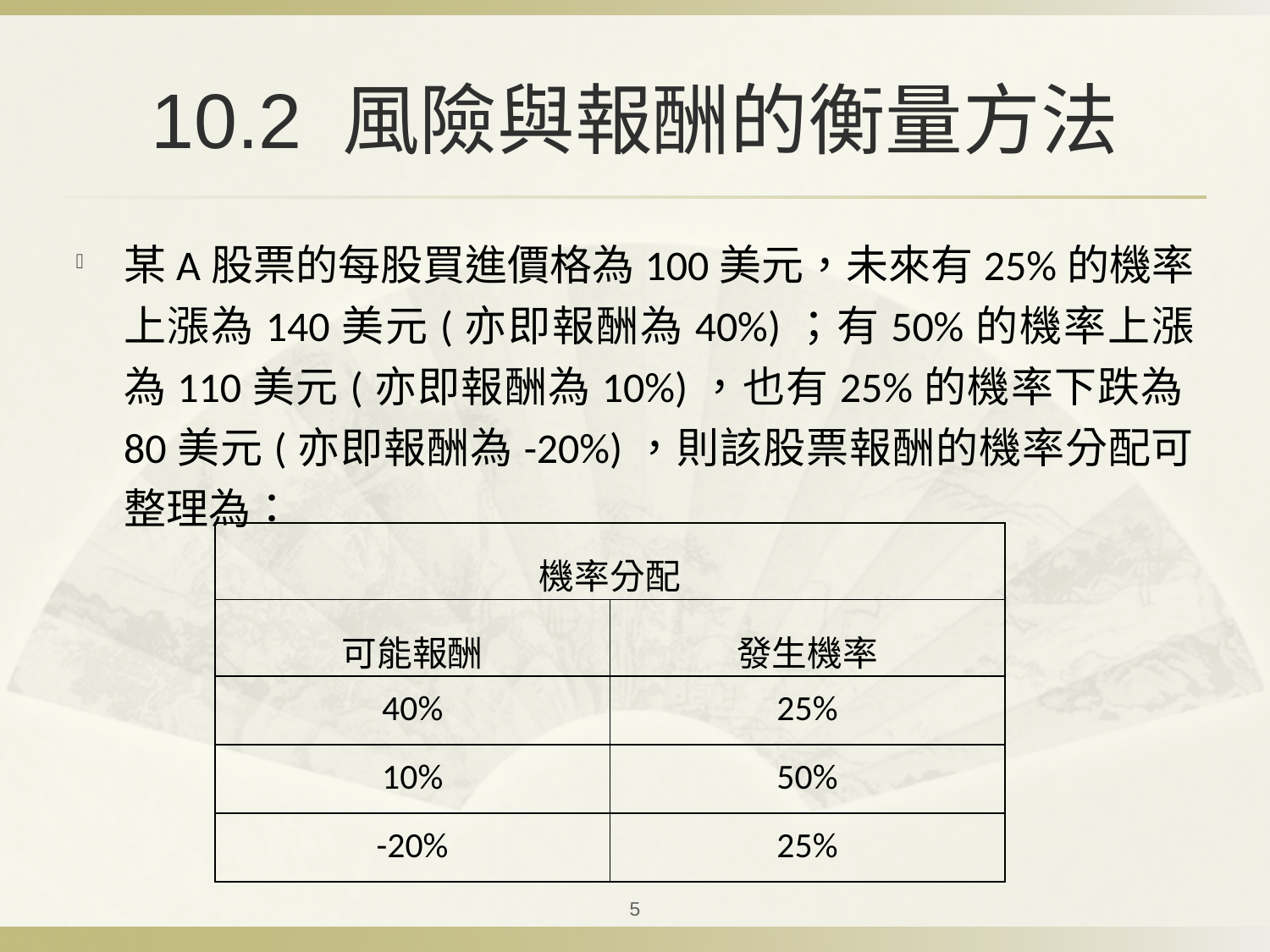

# 10.2 風險與報酬的衡量方法
某A股票的每股買進價格為100美元，未來有25%的機率上漲為140美元(亦即報酬為40%)；有50%的機率上漲為110美元(亦即報酬為10%)，也有25%的機率下跌為80美元(亦即報酬為-20%)，則該股票報酬的機率分配可整理為：

| 機率分配 |  |
| --- | --- |
| 可能報酬 | 發生機率 |
| 40% | 25% |
| 10% | 50% |
| -20% | 25% |
5